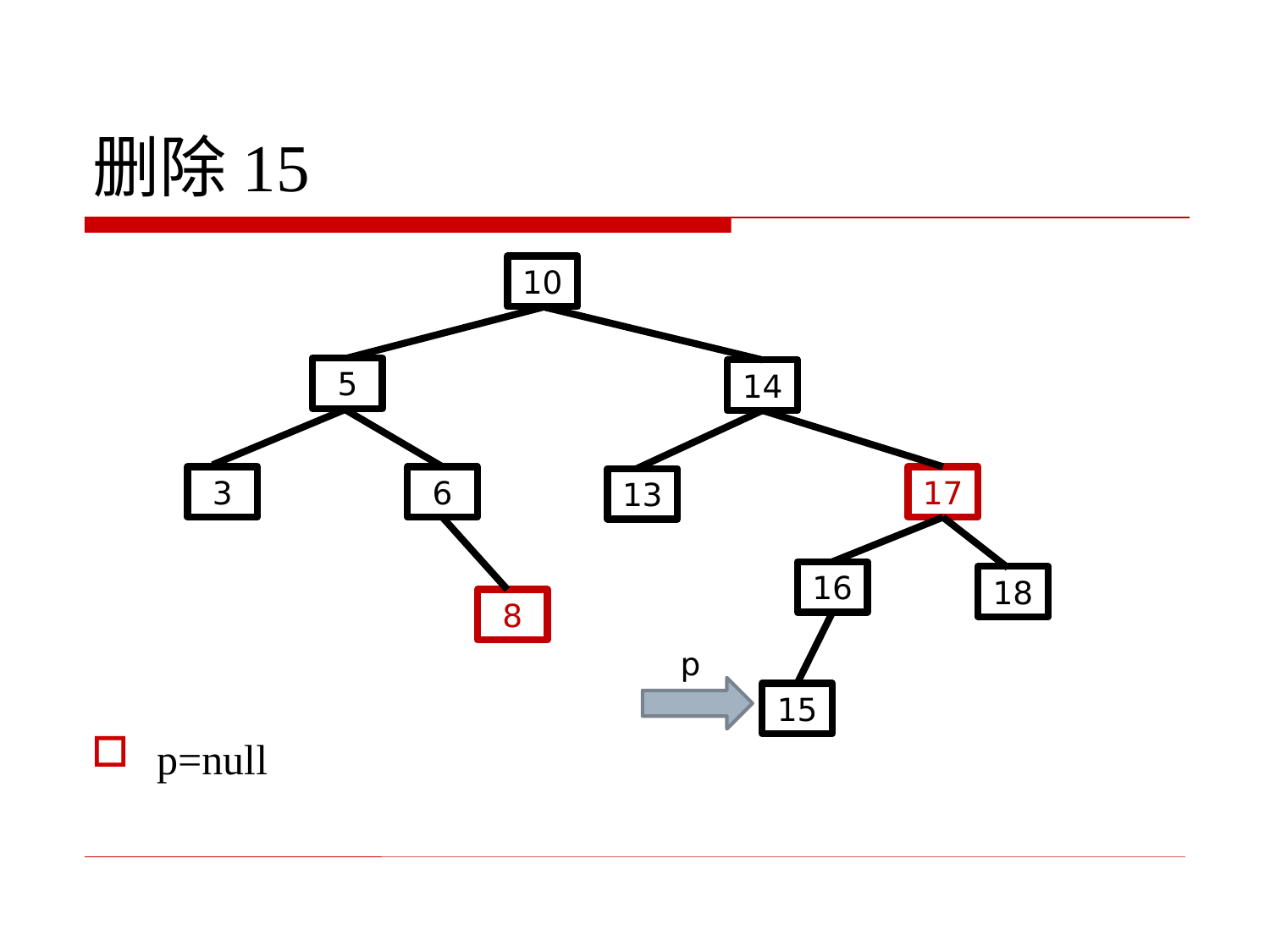

# 删除15

p=null

10
5
14
3
6
17
13
16
18
8
15
p